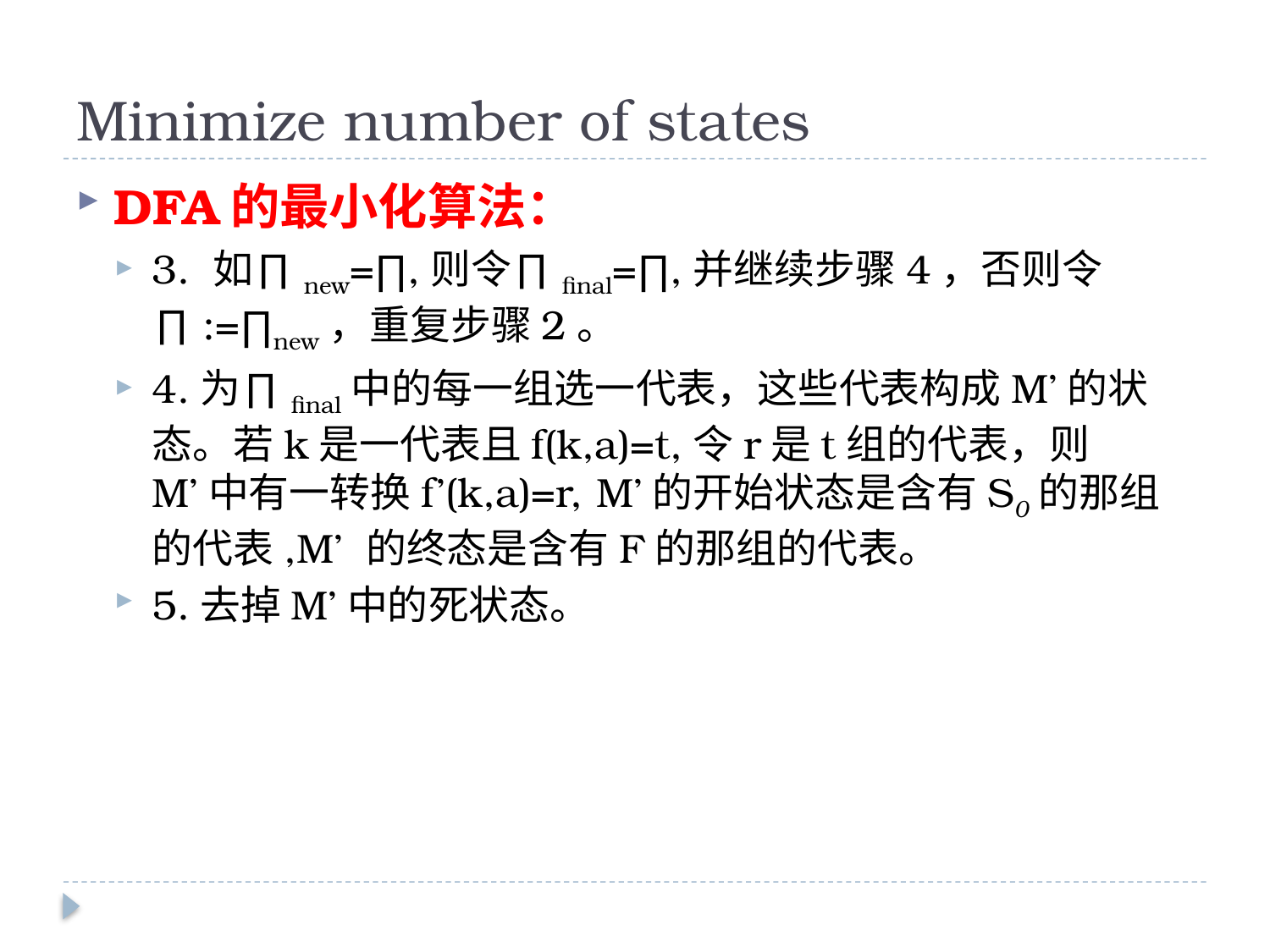

# Minimize number of states
DFA的最小化算法：
3. 如∏new=∏,则令∏final=∏,并继续步骤4，否则令∏:=∏new，重复步骤2。
4.为∏final中的每一组选一代表，这些代表构成M’的状态。若k是一代表且f(k,a)=t,令r是t组的代表，则M’中有一转换f’(k,a)=r, M’的开始状态是含有S0的那组的代表,M’ 的终态是含有F的那组的代表。
5.去掉M’中的死状态。

40